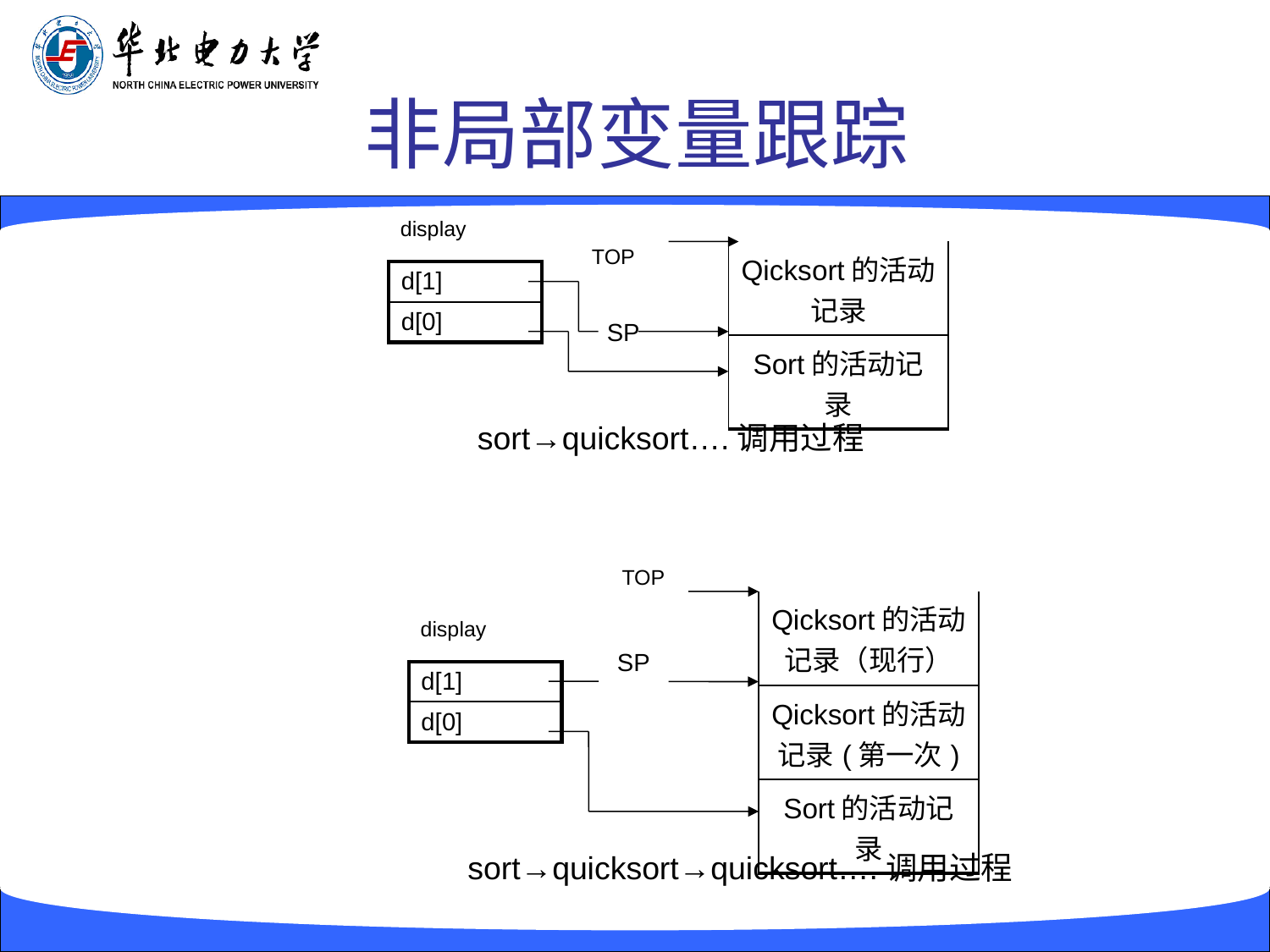

# 非局部变量跟踪
display
TOP

| Qicksort的活动记录 |
| --- |
| Sort的活动记录 |
| d[1] |
| --- |
| d[0] |

SP

sort→quicksort….调用过程
TOP

| Qicksort的活动记录（现行） |
| --- |
| Qicksort的活动记录(第一次) |
| Sort的活动记录 |
display
SP
| d[1] |
| --- |
| d[0] |

sort→quicksort→quicksort….调用过程